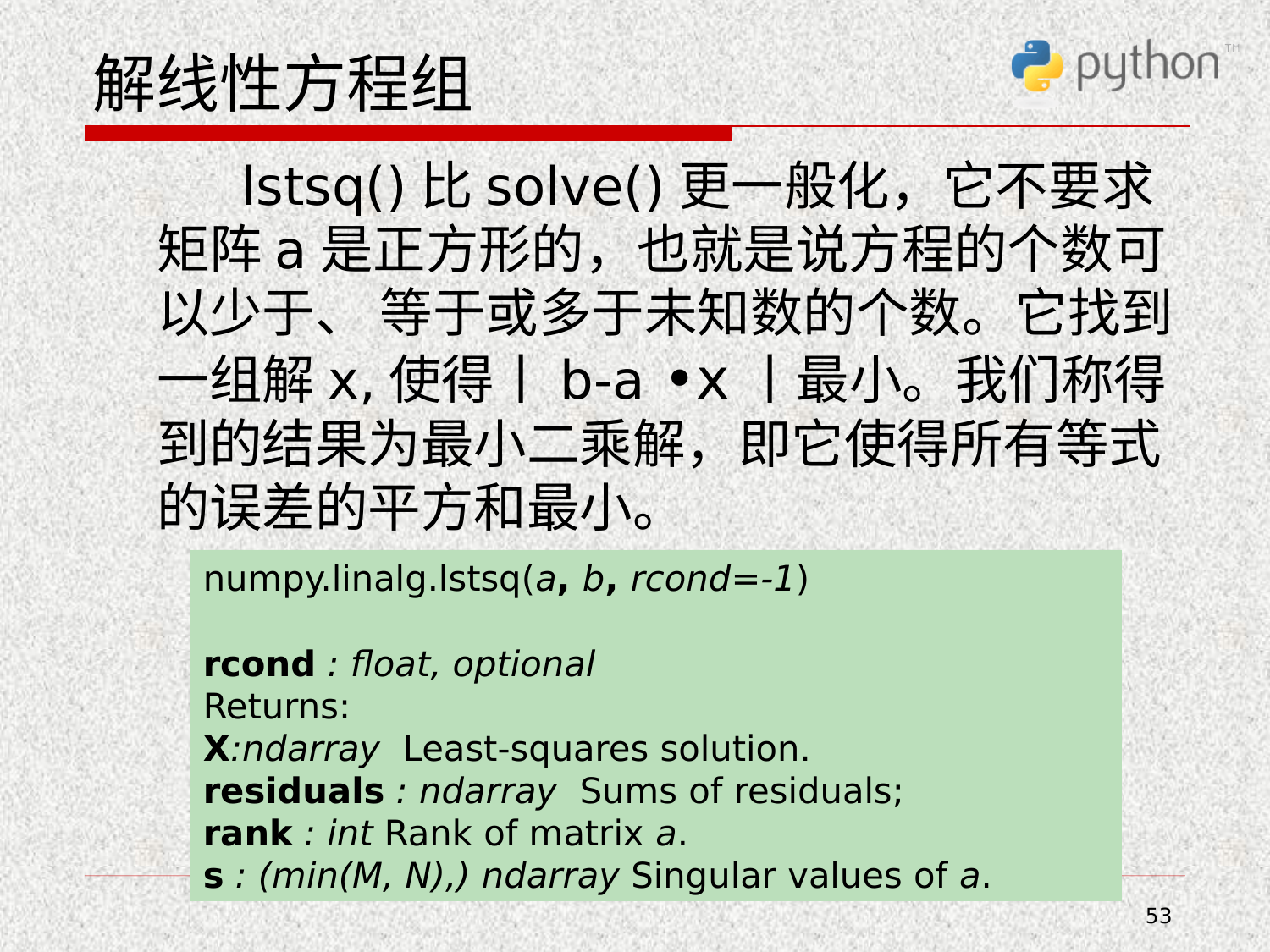

# 解线性方程组
         lstsq()比solve()更一般化，它不要求矩阵a是正方形的，也就是说方程的个数可以少于、 等于或多于未知数的个数。它找到一组解x,使得丨b-a •x丨最小。我们称得到的结果为最小二乘解，即它使得所有等式的误差的平方和最小。
numpy.linalg.lstsq(a, b, rcond=-1)

rcond : float, optional
Returns:
X:ndarray  Least-squares solution.
residuals : ndarray  Sums of residuals;
rank : int Rank of matrix a.
s : (min(M, N),) ndarray Singular values of a.
53